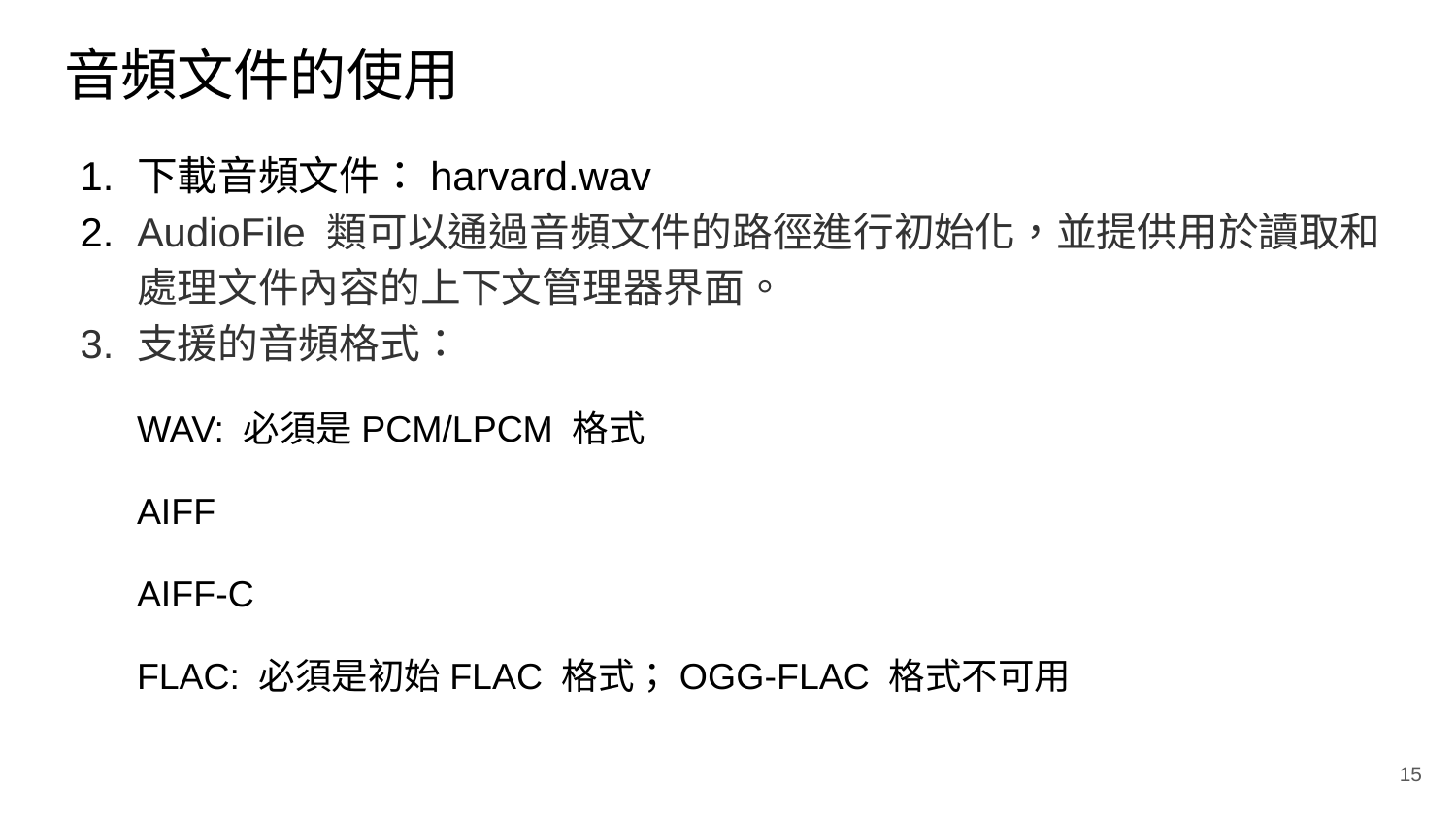

# 音頻文件的使用
下載音頻文件：harvard.wav
AudioFile 類可以通過音頻文件的路徑進行初始化，並提供用於讀取和處理文件內容的上下文管理器界面。
支援的音頻格式：
WAV: 必須是PCM/LPCM 格式
AIFF
AIFF-C
FLAC: 必須是初始FLAC 格式；OGG-FLAC 格式不可用
15